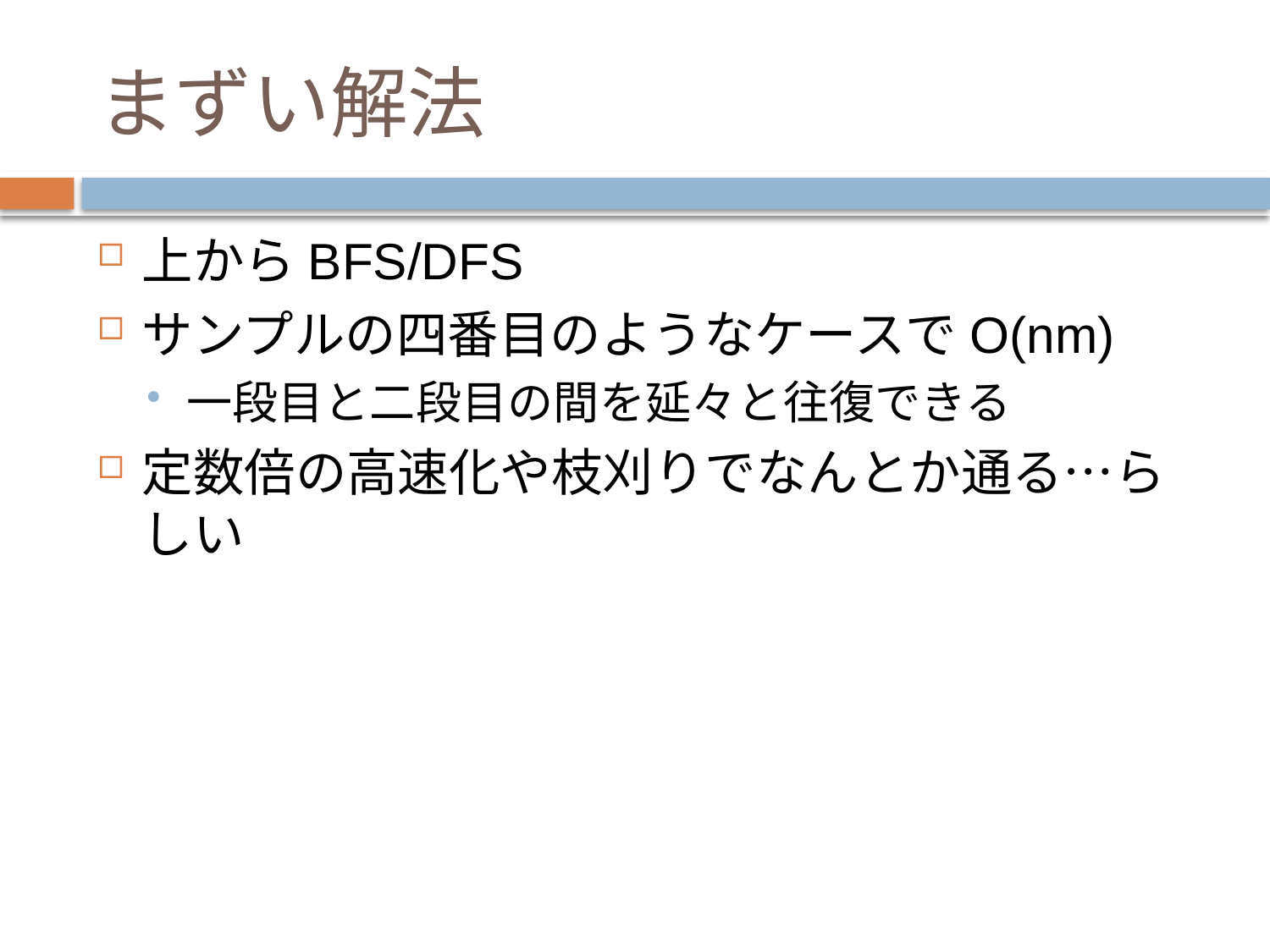

# まずい解法
上からBFS/DFS
サンプルの四番目のようなケースでO(nm)
一段目と二段目の間を延々と往復できる
定数倍の高速化や枝刈りでなんとか通る…らしい